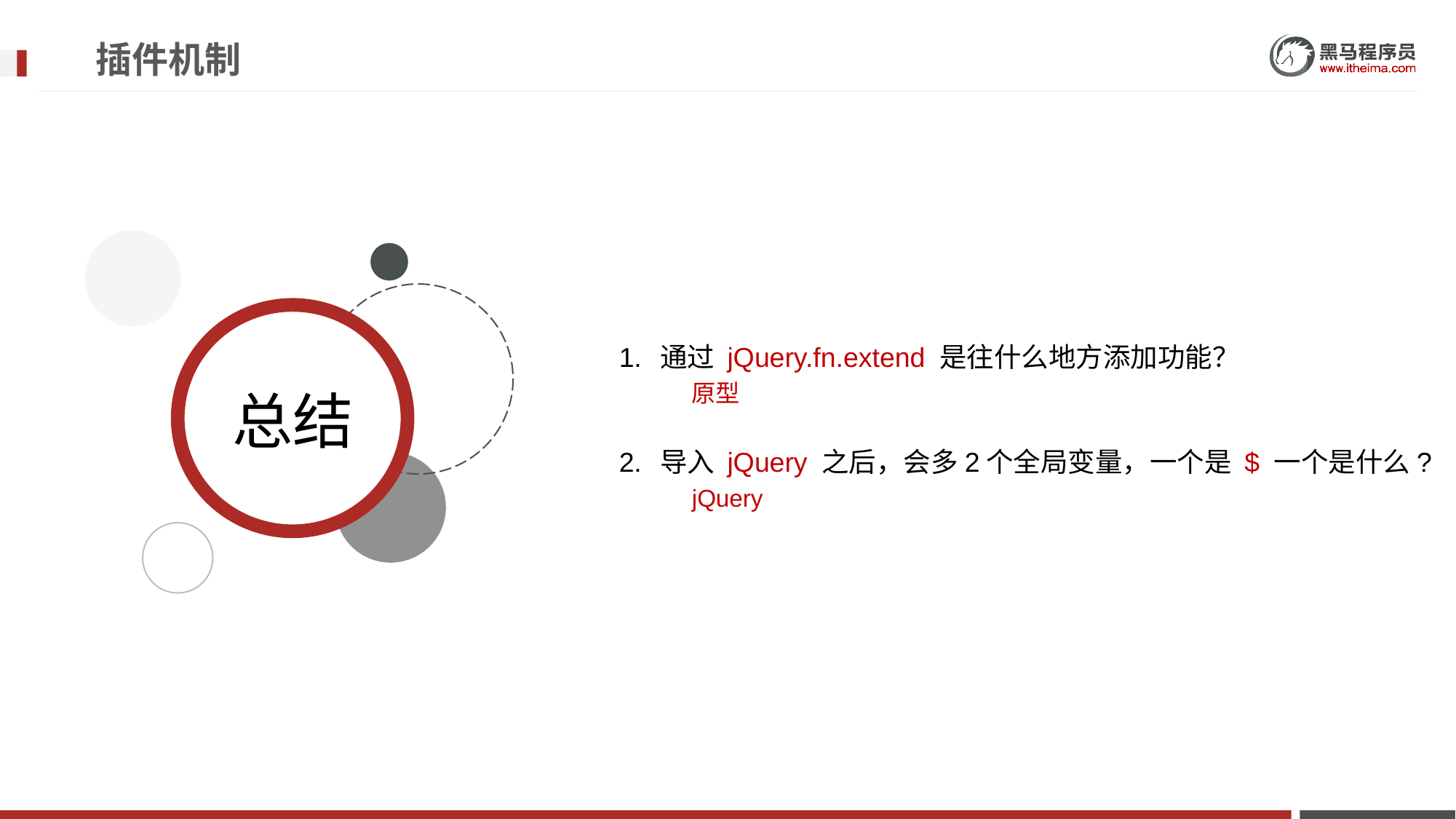

# 插件机制
通过 jQuery.fn.extend 是往什么地方添加功能？
原型
导入 jQuery 之后，会多2个全局变量，一个是 $ 一个是什么?
jQuery